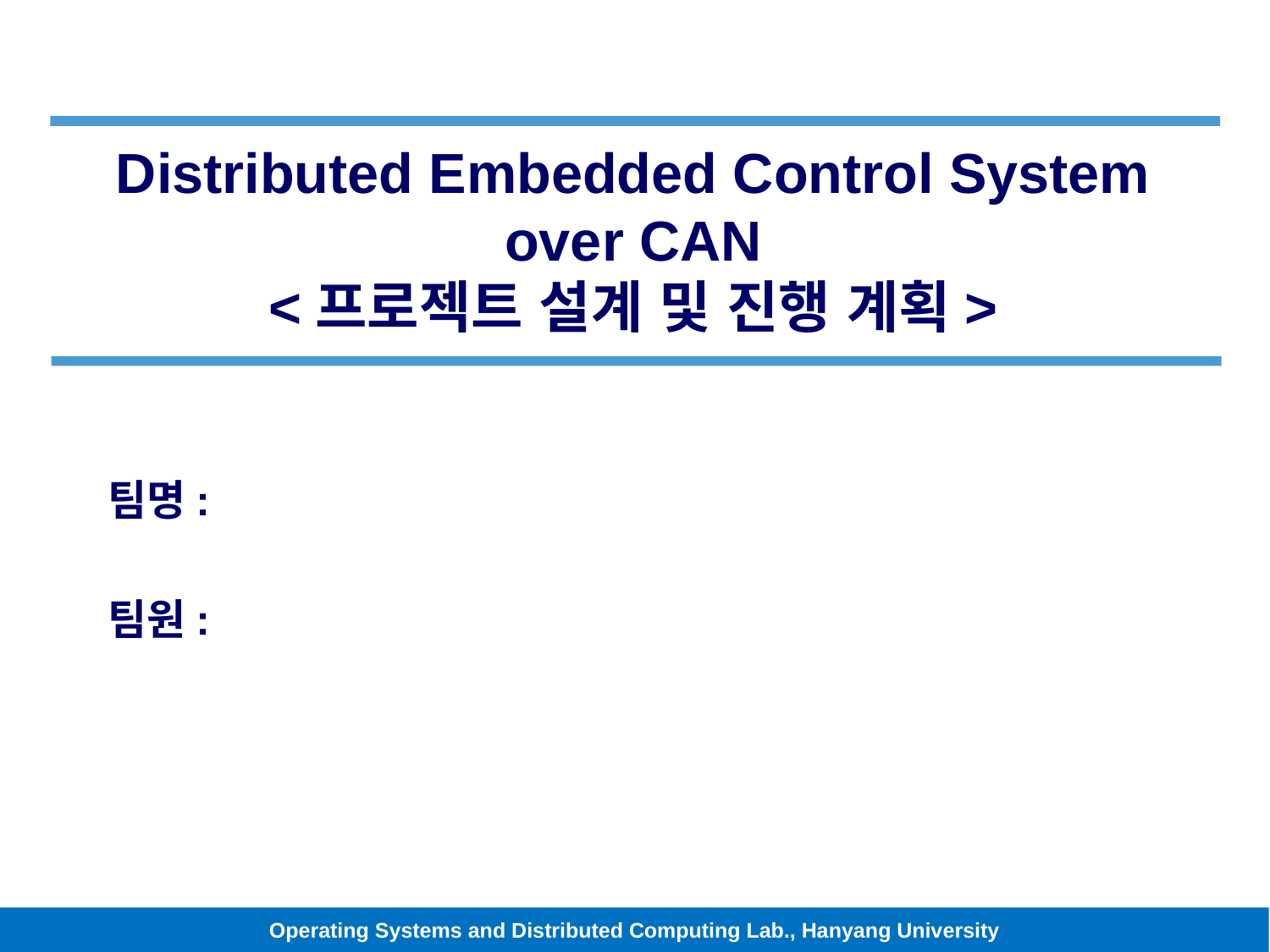

# Distributed Embedded Control System over CAN <프로젝트 설계 및 진행 계획>
팀명:

팀원: